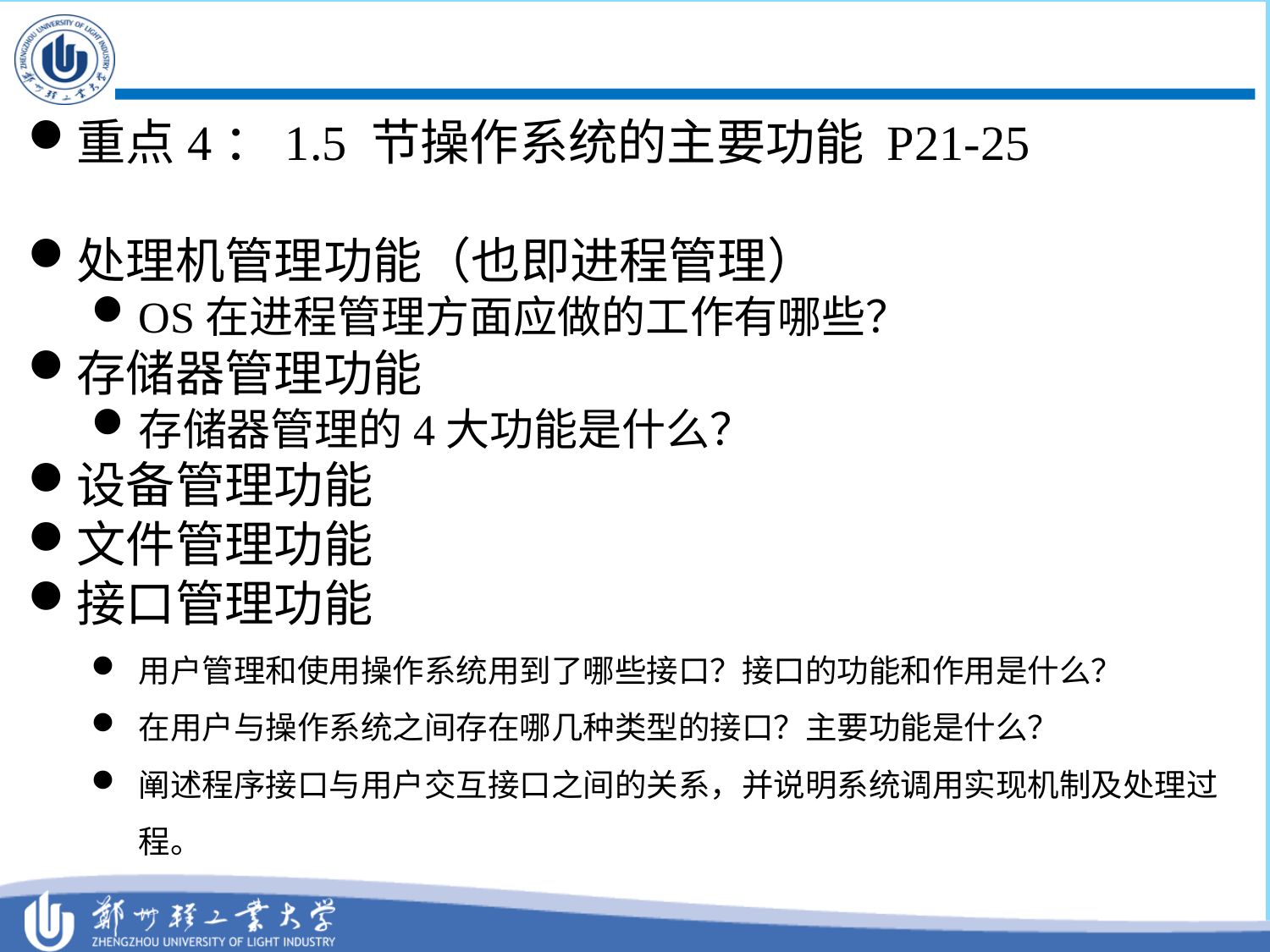

#
重点4：1.5 节操作系统的主要功能 P21-25

处理机管理功能（也即进程管理）
OS在进程管理方面应做的工作有哪些？
存储器管理功能
存储器管理的4大功能是什么？
设备管理功能
文件管理功能
接口管理功能
用户管理和使用操作系统用到了哪些接口？接口的功能和作用是什么？
在用户与操作系统之间存在哪几种类型的接口？主要功能是什么？
阐述程序接口与用户交互接口之间的关系，并说明系统调用实现机制及处理过程。